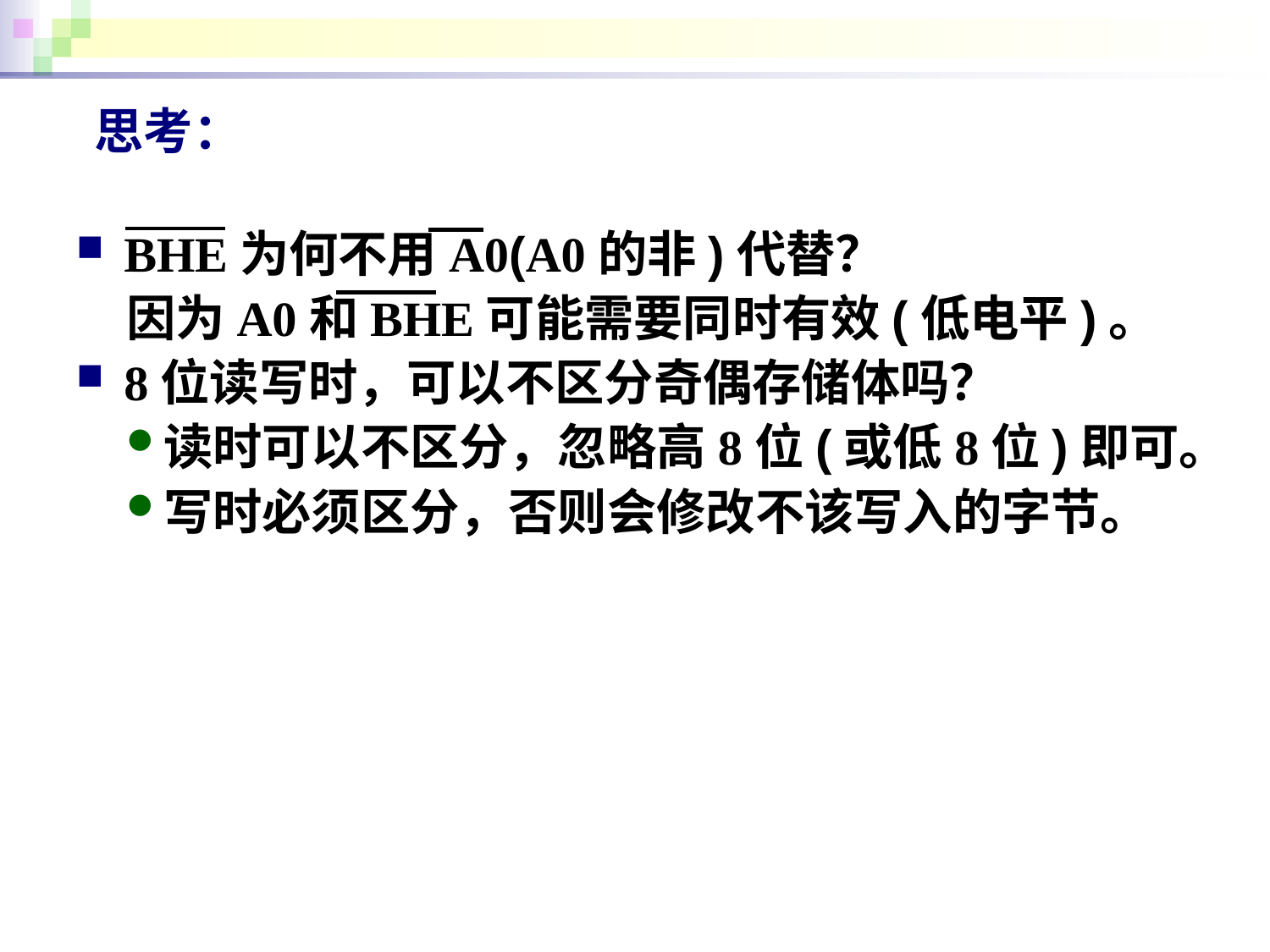

# 思考：
BHE为何不用A0(A0的非)代替？
因为A0和BHE可能需要同时有效(低电平)。
8位读写时，可以不区分奇偶存储体吗？
读时可以不区分，忽略高8位(或低8位)即可。
写时必须区分，否则会修改不该写入的字节。